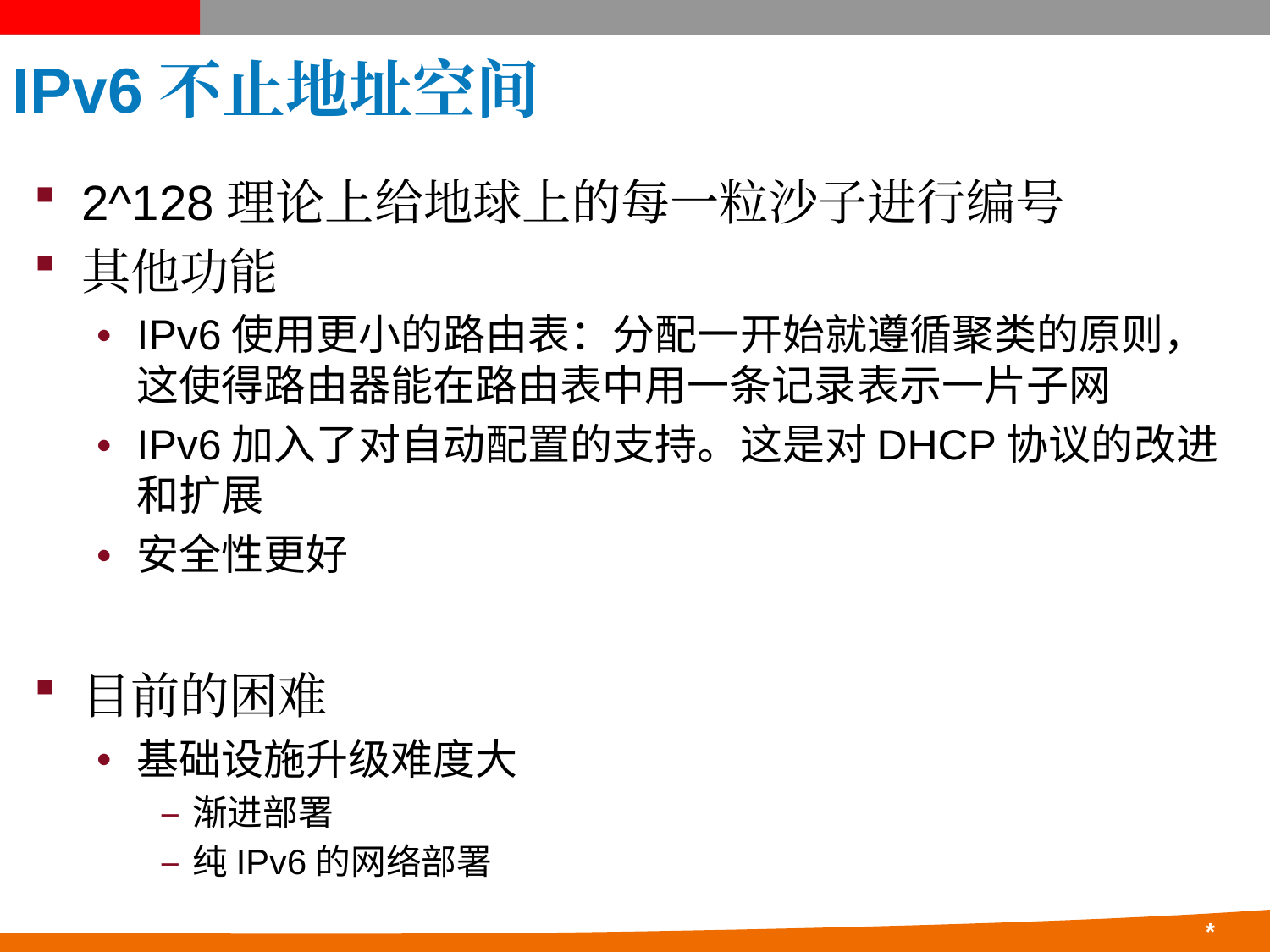

# IPv6不止地址空间
2^128理论上给地球上的每一粒沙子进行编号
其他功能
IPv6使用更小的路由表：分配一开始就遵循聚类的原则，这使得路由器能在路由表中用一条记录表示一片子网
IPv6加入了对自动配置的支持。这是对DHCP协议的改进和扩展
安全性更好

目前的困难
基础设施升级难度大
渐进部署
纯IPv6的网络部署